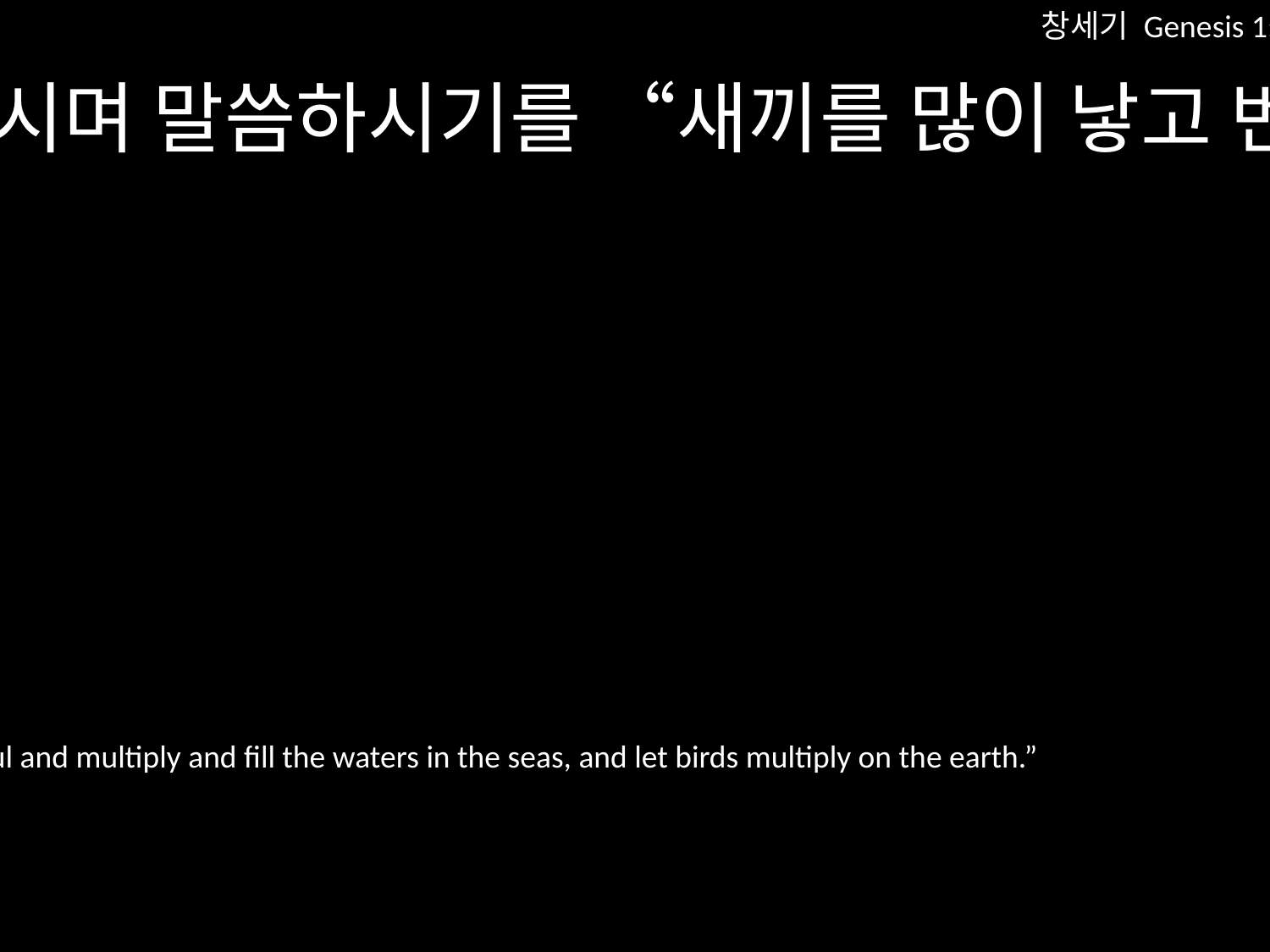

창세기 Genesis 1:22
하나님께서 그들에게 복을 주시며 말씀하시기를 “새끼를 많이 낳고 번성해 바닷물에 가득 채우라. 새들은 땅에서 번성하라” 하셨습니다.
And God blessed them, saying, “Be fruitful and multiply and fill the waters in the seas, and let birds multiply on the earth.”